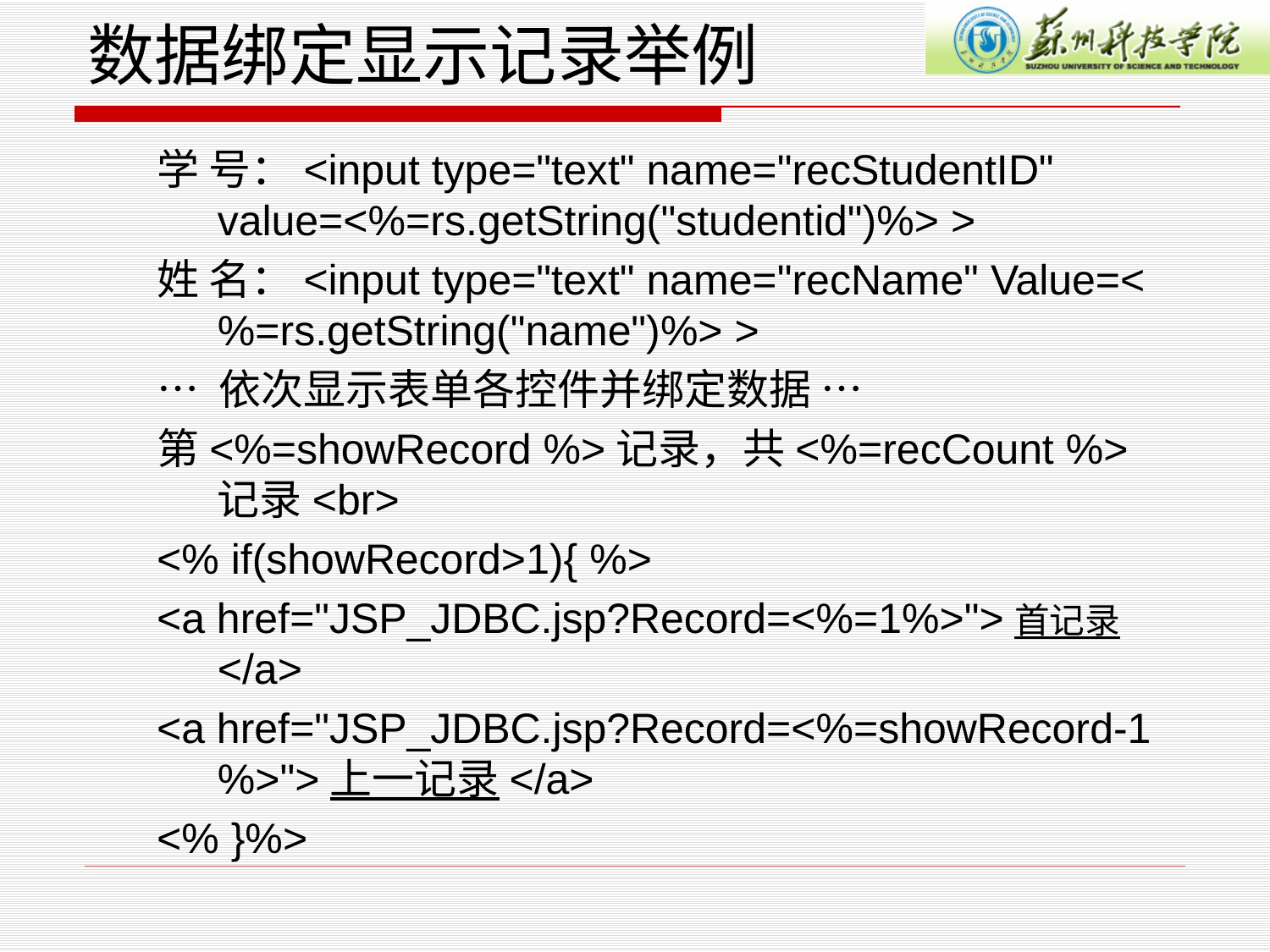

# 数据绑定显示记录举例
学 号：<input type="text" name="recStudentID" value=<%=rs.getString("studentid")%> >
姓 名：<input type="text" name="recName" Value=<%=rs.getString("name")%> >
… 依次显示表单各控件并绑定数据 …
第<%=showRecord %>记录，共<%=recCount %>记录<br>
<% if(showRecord>1){ %>
<a href="JSP_JDBC.jsp?Record=<%=1%>">首记录</a>
<a href="JSP_JDBC.jsp?Record=<%=showRecord-1 %>">上一记录</a>
<% }%>